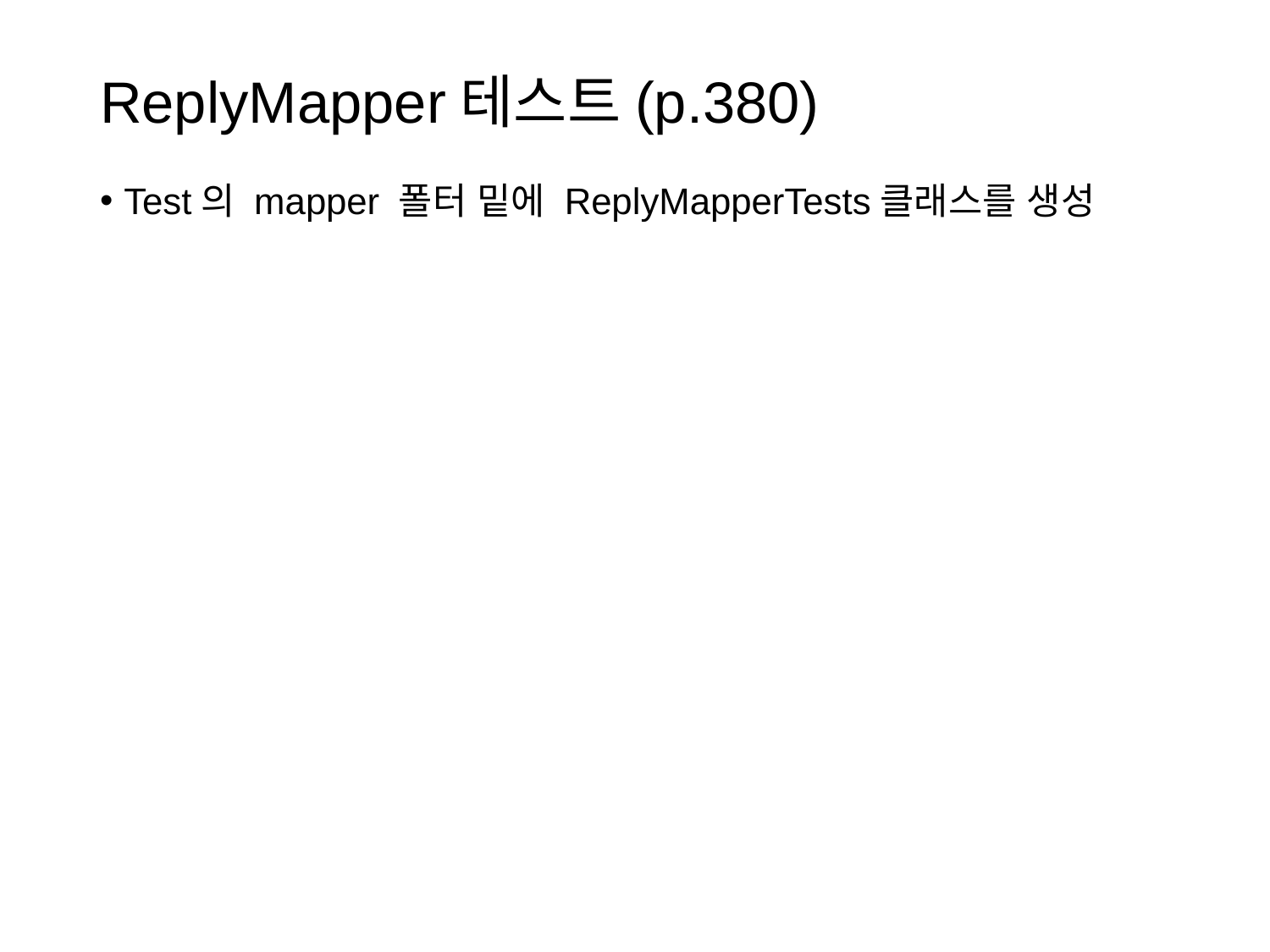

# ReplyMapper테스트(p.380)
Test의 mapper 폴터 밑에 ReplyMapperTests클래스를 생성